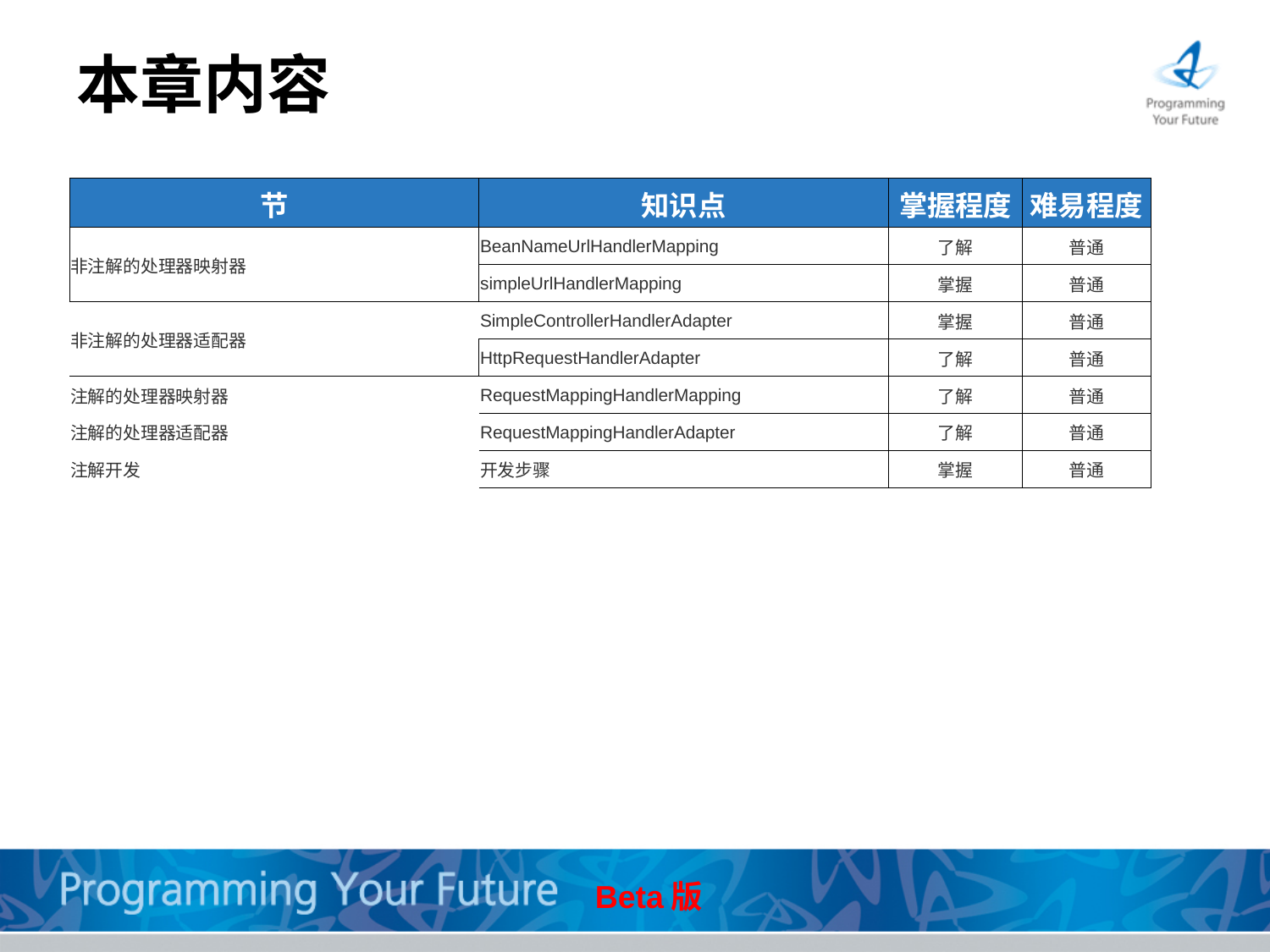

# 本章内容
| 节 | 知识点 | 掌握程度 | 难易程度 |
| --- | --- | --- | --- |
| 非注解的处理器映射器 | BeanNameUrlHandlerMapping | 了解 | 普通 |
|  | simpleUrlHandlerMapping | 掌握 | 普通 |
| 非注解的处理器适配器 | SimpleControllerHandlerAdapter | 掌握 | 普通 |
|  | HttpRequestHandlerAdapter | 了解 | 普通 |
| 注解的处理器映射器 | RequestMappingHandlerMapping | 了解 | 普通 |
| 注解的处理器适配器 | RequestMappingHandlerAdapter | 了解 | 普通 |
| 注解开发 | 开发步骤 | 掌握 | 普通 |